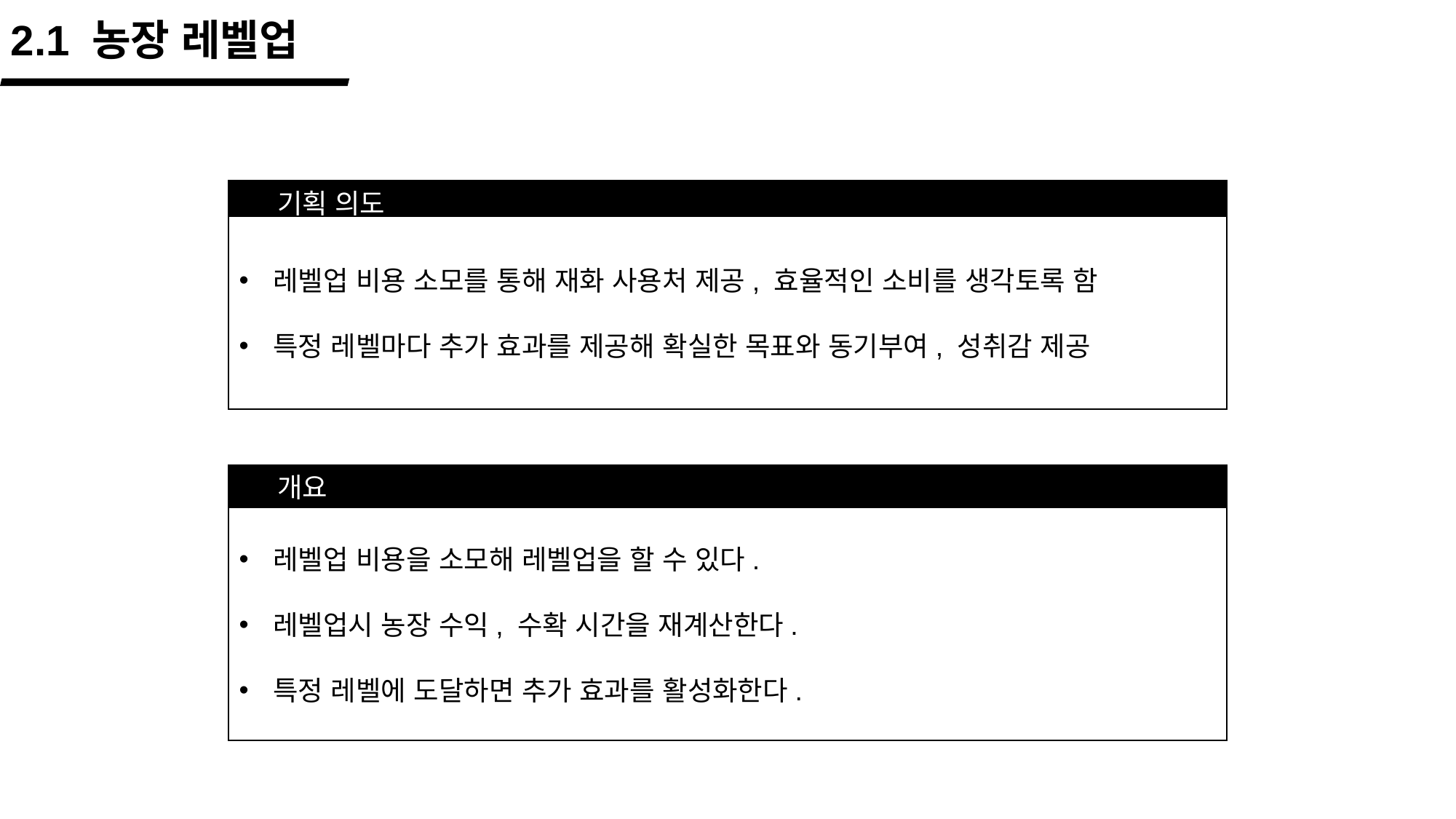

2.1 농장 레벨업

기획 의도

레벨업 비용 소모를 통해 재화 사용처 제공, 효율적인 소비를 생각토록 함

특정 레벨마다 추가 효과를 제공해 확실한 목표와 동기부여, 성취감 제공
개요

레벨업 비용을 소모해 레벨업을 할 수 있다.

레벨업시 농장 수익, 수확 시간을 재계산한다.

특정 레벨에 도달하면 추가 효과를 활성화한다.